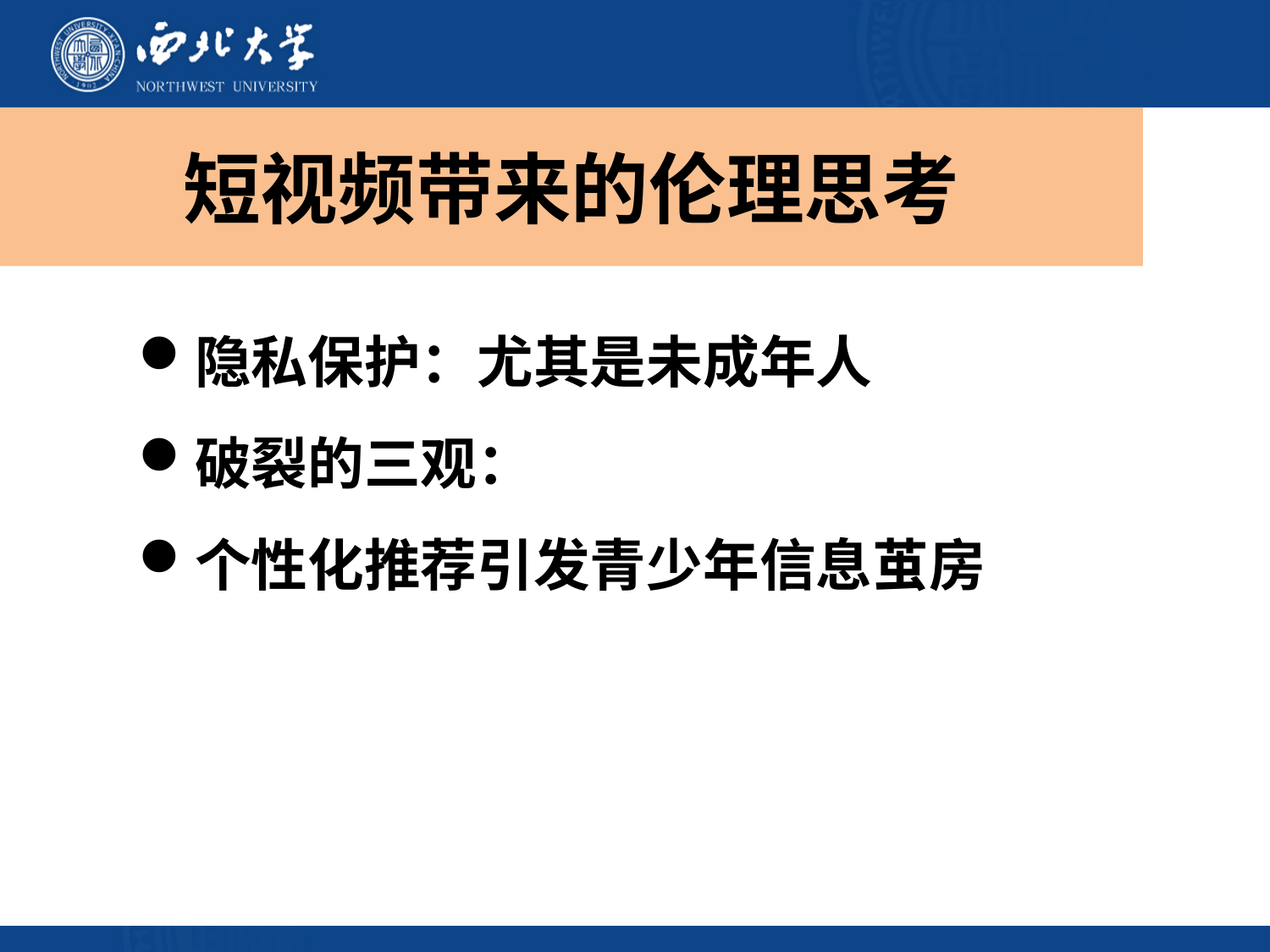

# 短视频带来的伦理思考
隐私保护：尤其是未成年人
破裂的三观：
个性化推荐引发青少年信息茧房